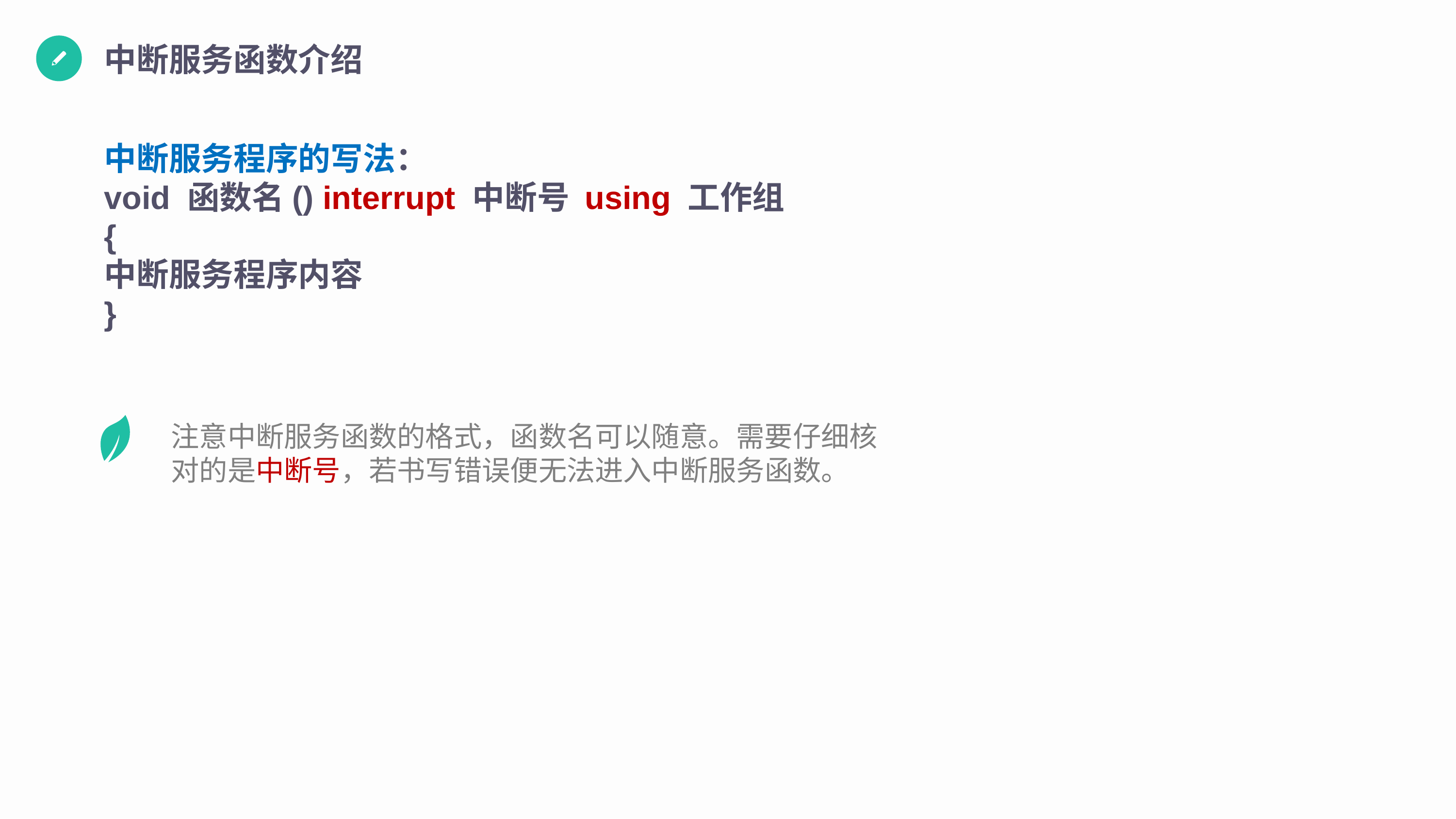

中断服务函数介绍

中断服务程序的写法：
void 函数名() interrupt 中断号 using 工作组
{
中断服务程序内容
}

注意中断服务函数的格式，函数名可以随意。需要仔细核对的是中断号，若书写错误便无法进入中断服务函数。